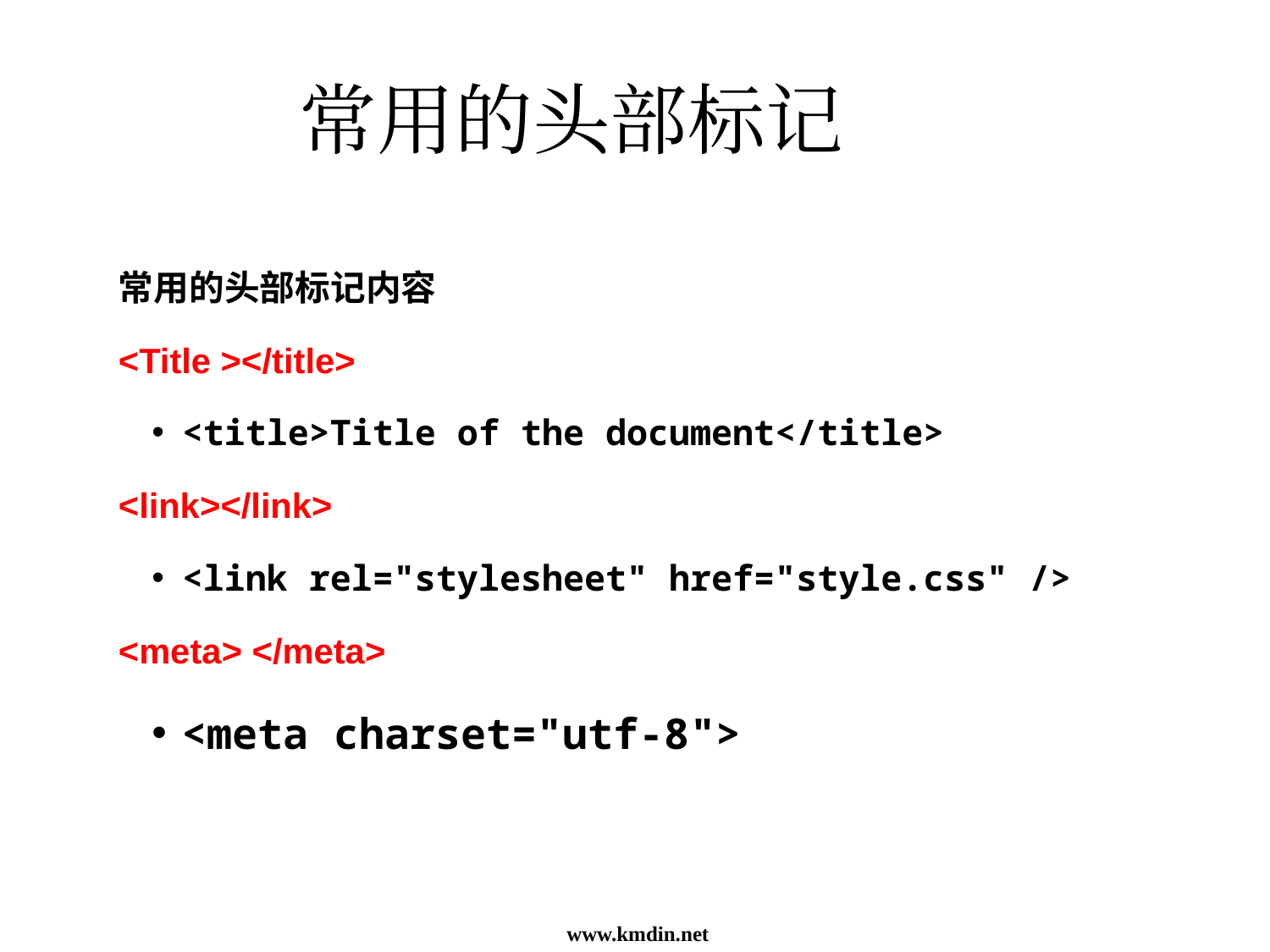

常用的头部标记
常用的头部标记内容
<Title ></title>
<title>Title of the document</title>
<link></link>
<link rel="stylesheet" href="style.css" />
<meta> </meta>
<meta charset="utf-8">